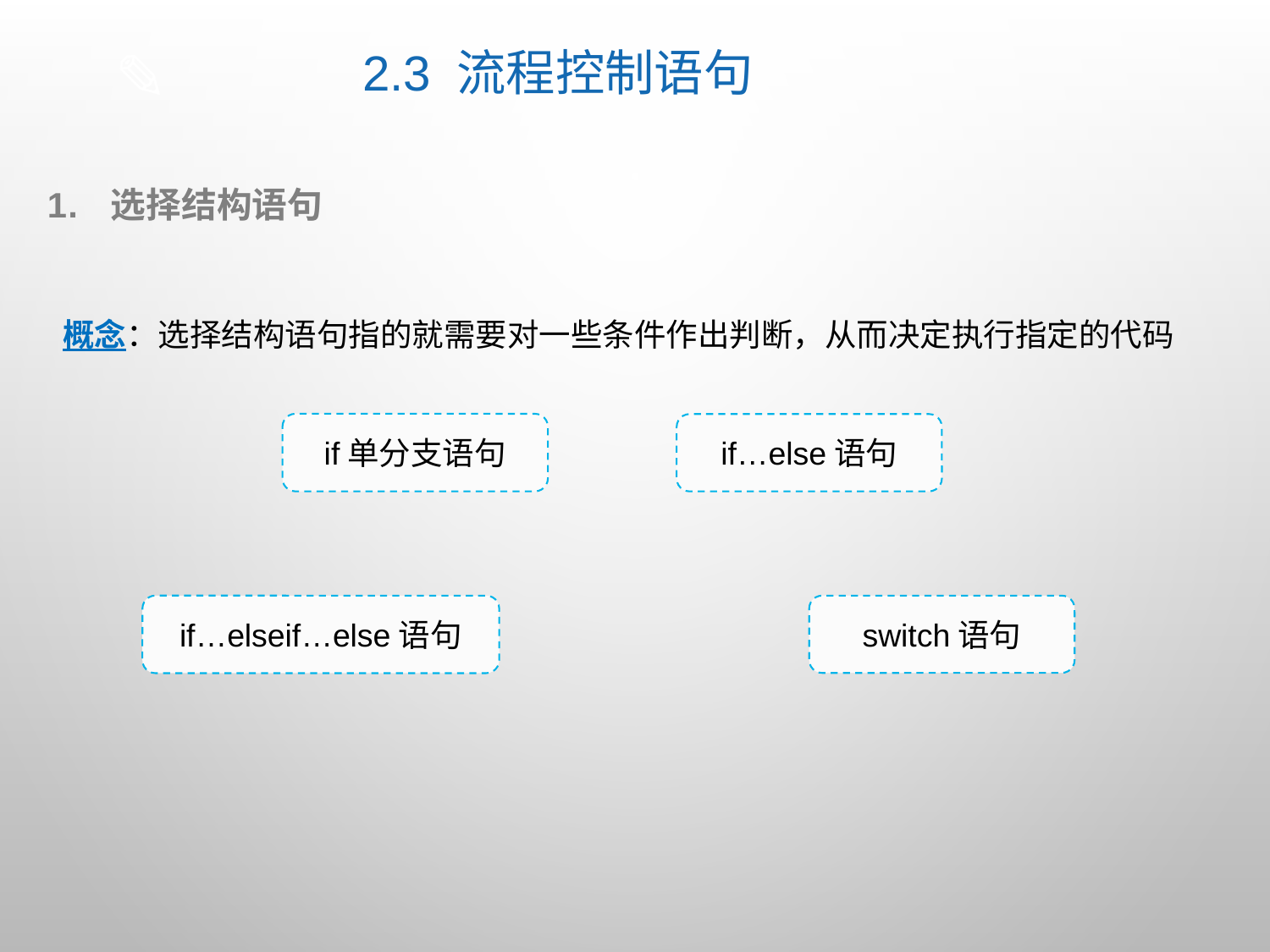

# 2.3 流程控制语句
选择结构语句
概念：选择结构语句指的就需要对一些条件作出判断，从而决定执行指定的代码
if单分支语句
if…else语句
if…elseif…else语句
switch语句